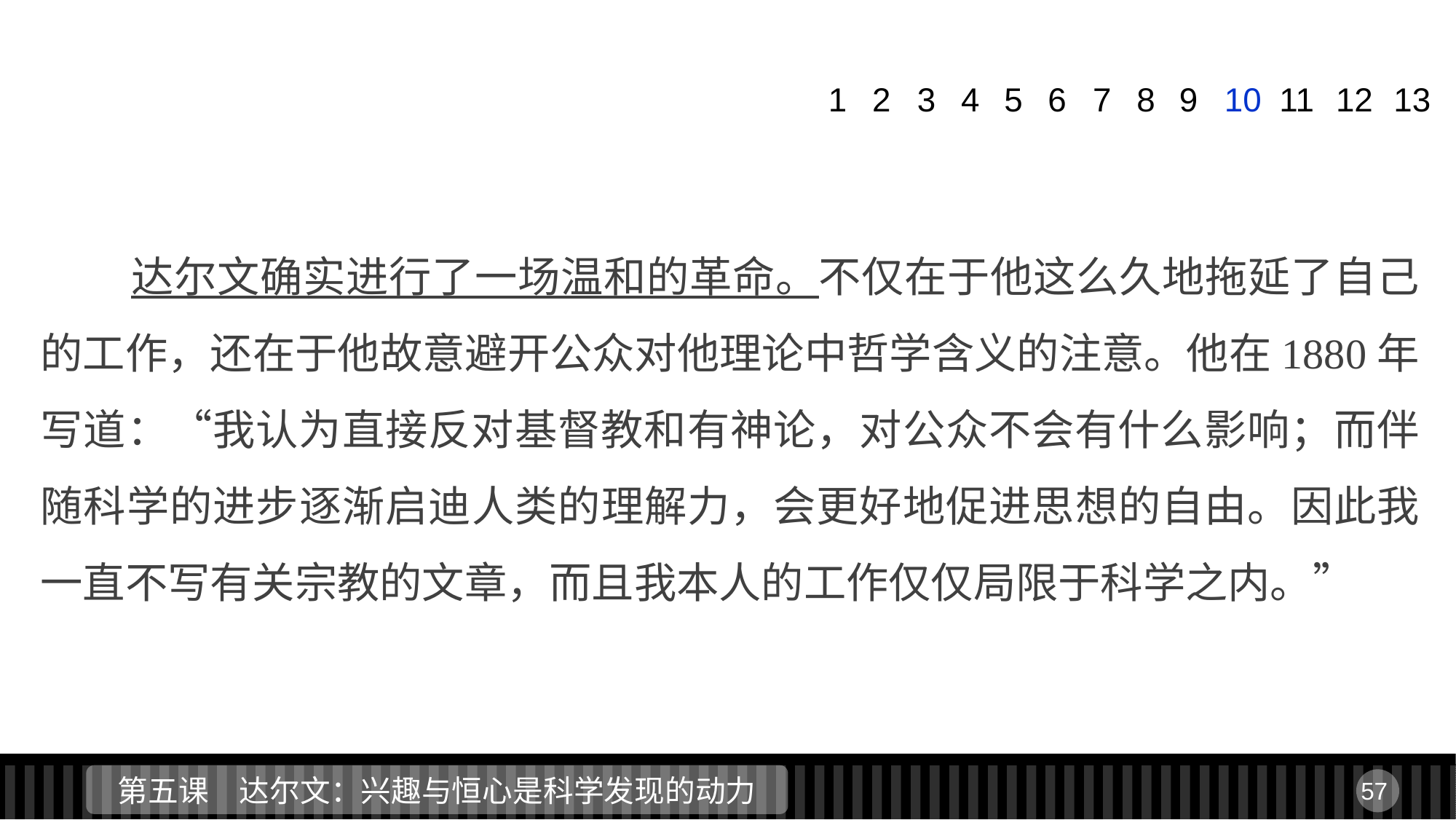

1
2
3
4
5
6
7
8
9
10
11
12
13
        达尔文确实进行了一场温和的革命。不仅在于他这么久地拖延了自己的工作，还在于他故意避开公众对他理论中哲学含义的注意。他在1880年写道：“我认为直接反对基督教和有神论，对公众不会有什么影响；而伴随科学的进步逐渐启迪人类的理解力，会更好地促进思想的自由。因此我一直不写有关宗教的文章，而且我本人的工作仅仅局限于科学之内。”